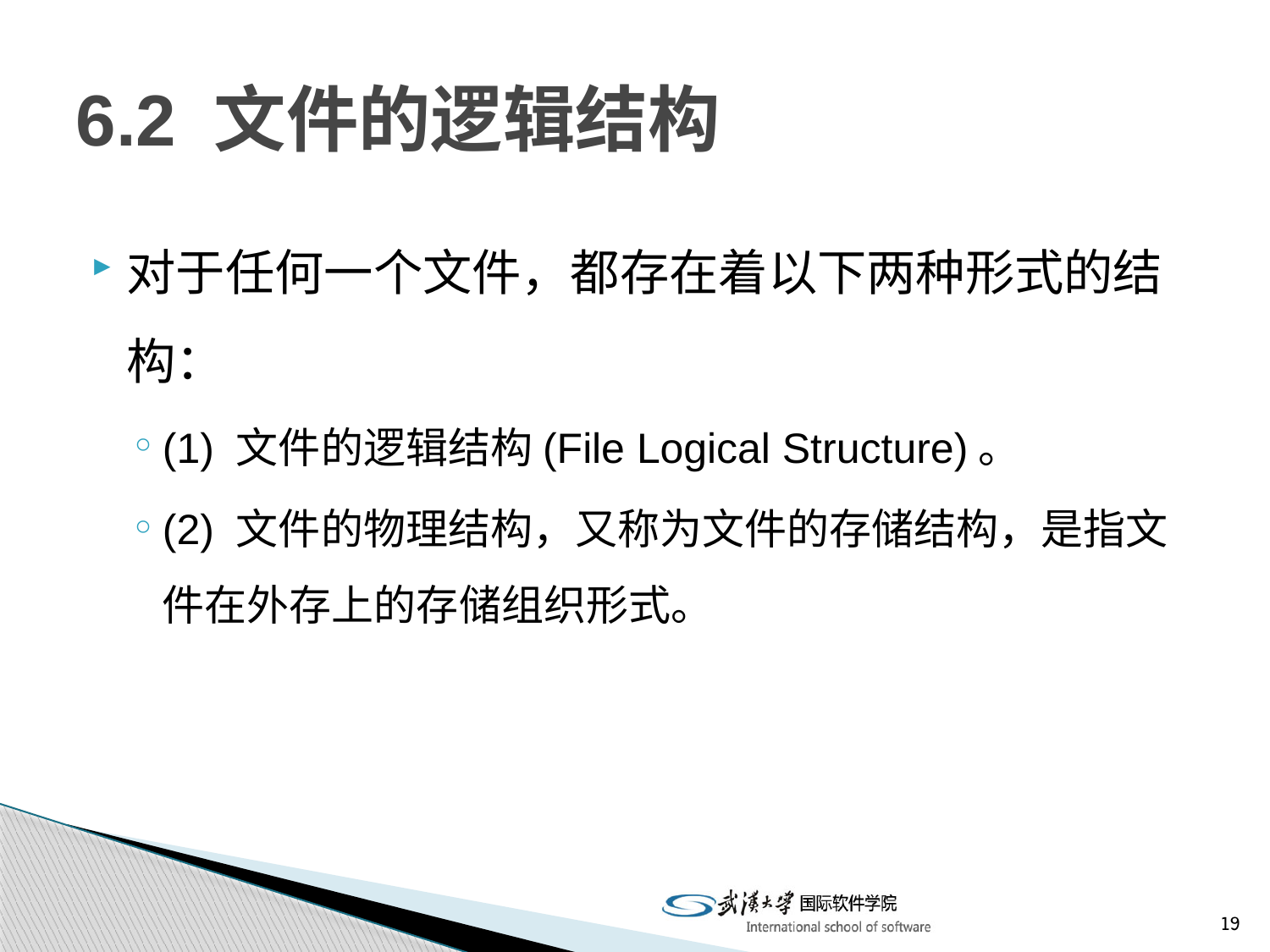

# 6.2 文件的逻辑结构
对于任何一个文件，都存在着以下两种形式的结构：
(1) 文件的逻辑结构(File Logical Structure)。
(2) 文件的物理结构，又称为文件的存储结构，是指文件在外存上的存储组织形式。
19